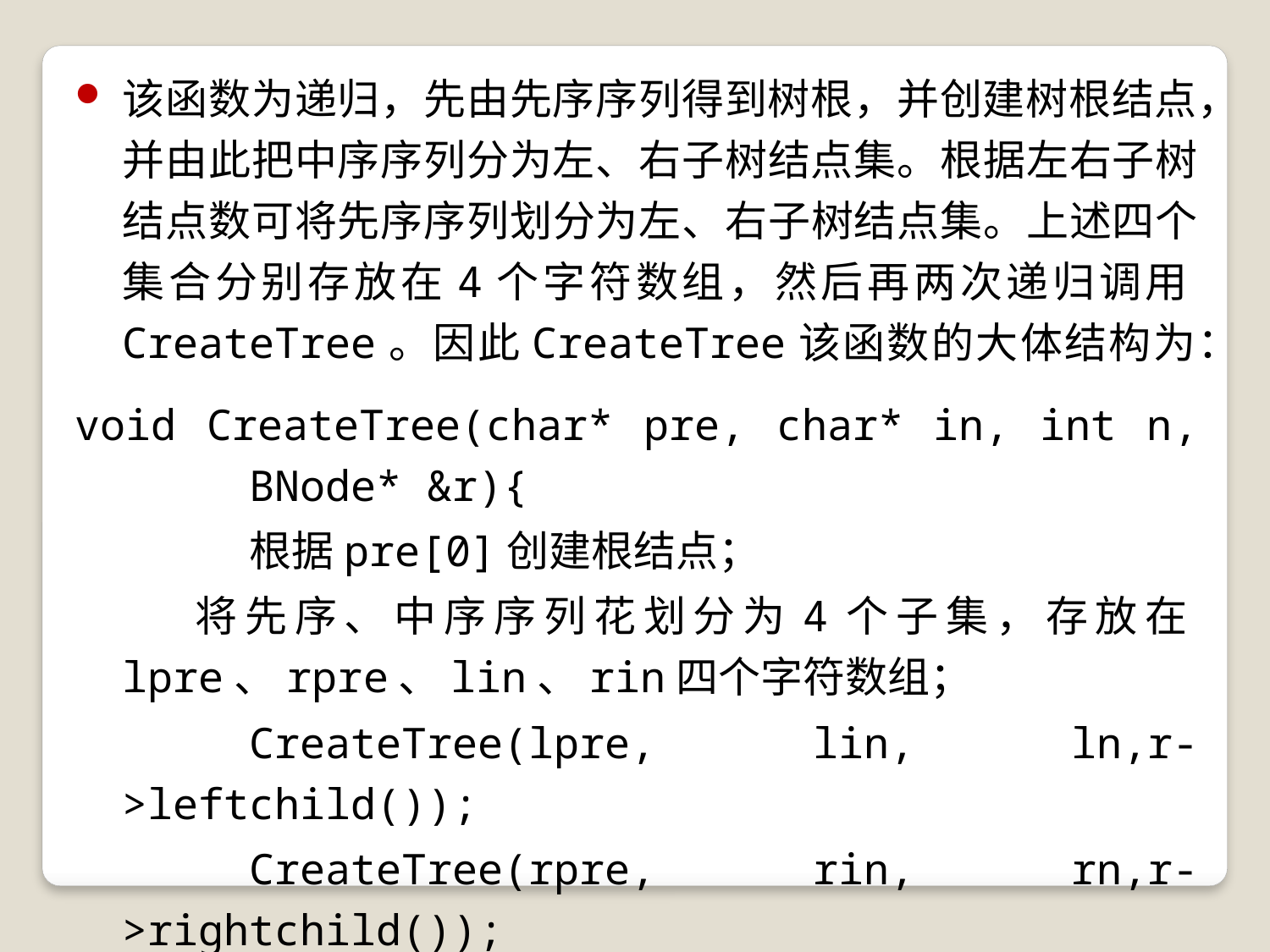

该函数为递归，先由先序序列得到树根，并创建树根结点，并由此把中序序列分为左、右子树结点集。根据左右子树结点数可将先序序列划分为左、右子树结点集。上述四个集合分别存放在4个字符数组，然后再两次递归调用CreateTree。因此CreateTree该函数的大体结构为：
void CreateTree(char* pre, char* in, int n,	BNode* &r){
		根据pre[0]创建根结点；
      将先序、中序序列花划分为4个子集，存放在lpre、rpre、lin、rin四个字符数组；
		CreateTree(lpre, lin, ln,r->leftchild());
		CreateTree(rpre, rin, rn,r->rightchild());
}